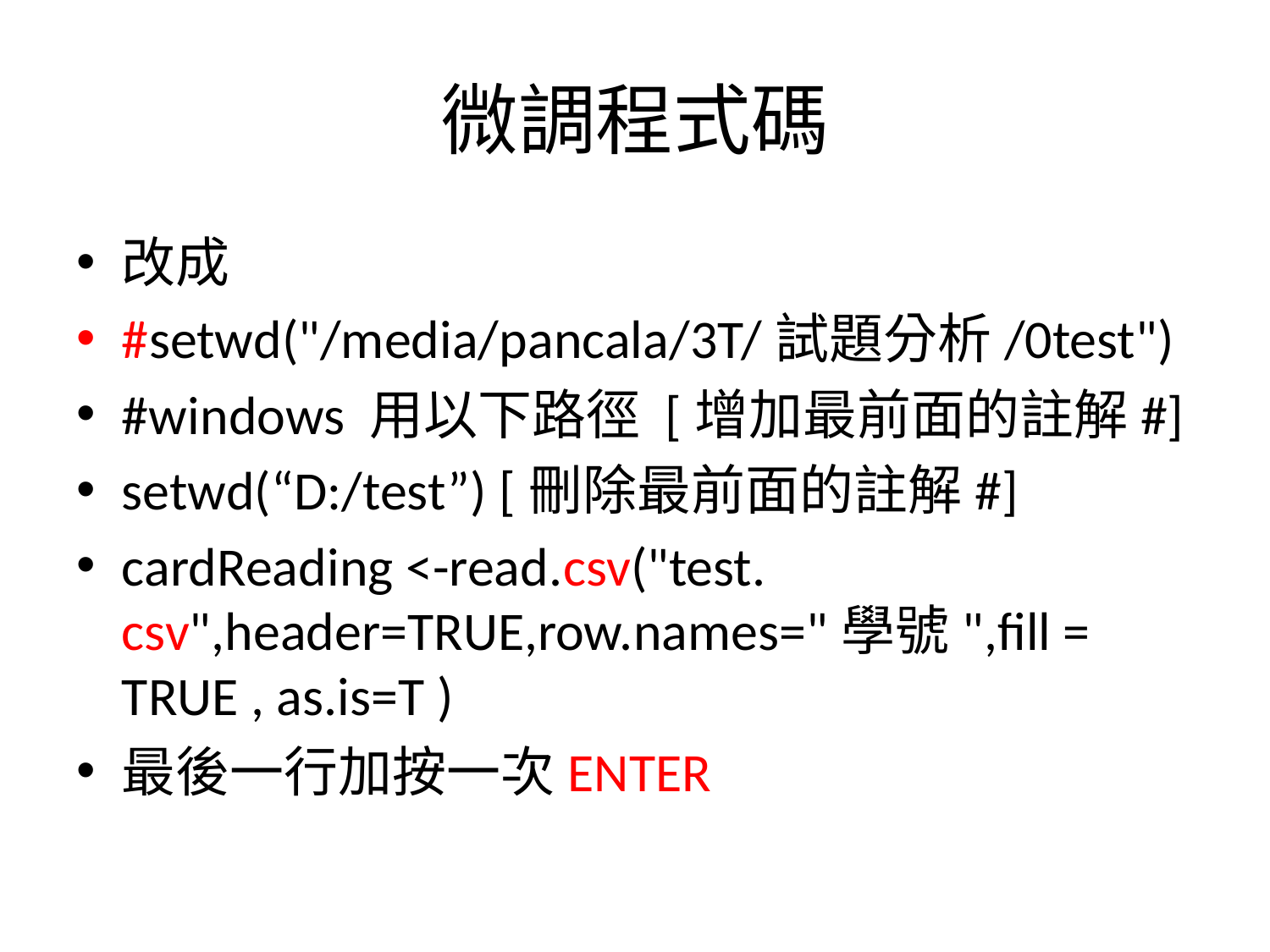

# 微調程式碼
改成
#setwd("/media/pancala/3T/試題分析/0test")
#windows 用以下路徑 [增加最前面的註解#]
setwd(“D:/test”) [刪除最前面的註解#]
cardReading <-read.csv("test. csv",header=TRUE,row.names="學號",fill = TRUE , as.is=T )
最後一行加按一次ENTER